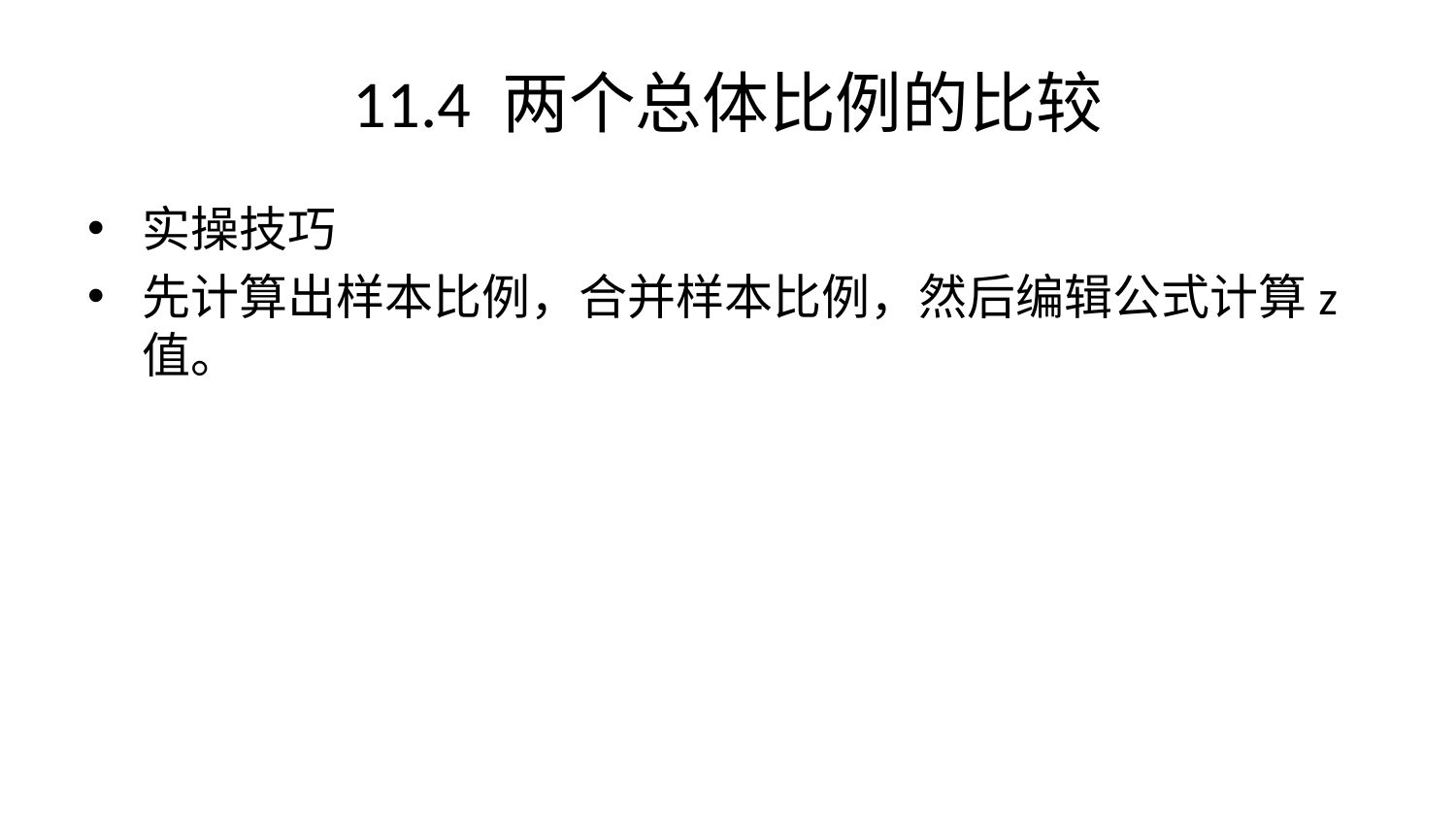

# 11.4 两个总体比例的比较
实操技巧
先计算出样本比例，合并样本比例，然后编辑公式计算z值。